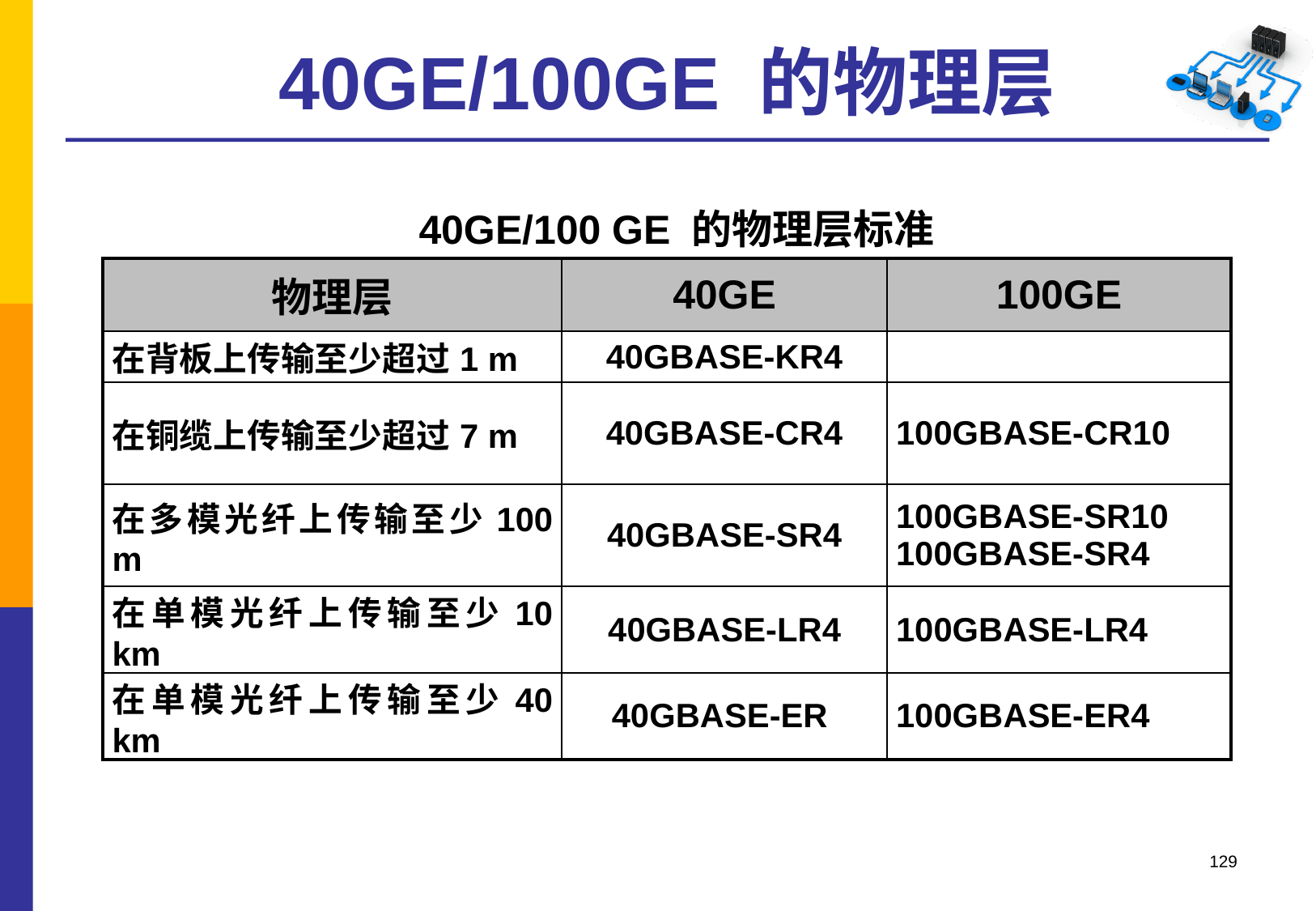

# 40GE/100GE 的物理层
40GE/100 GE 的物理层标准
| 物理层 | 40GE | 100GE |
| --- | --- | --- |
| 在背板上传输至少超过1 m | 40GBASE-KR4 |  |
| 在铜缆上传输至少超过7 m | 40GBASE-CR4 | 100GBASE-CR10 |
| 在多模光纤上传输至少100 m | 40GBASE-SR4 | 100GBASE-SR10 100GBASE-SR4 |
| 在单模光纤上传输至少10 km | 40GBASE-LR4 | 100GBASE-LR4 |
| 在单模光纤上传输至少40 km | 40GBASE-ER | 100GBASE-ER4 |
129